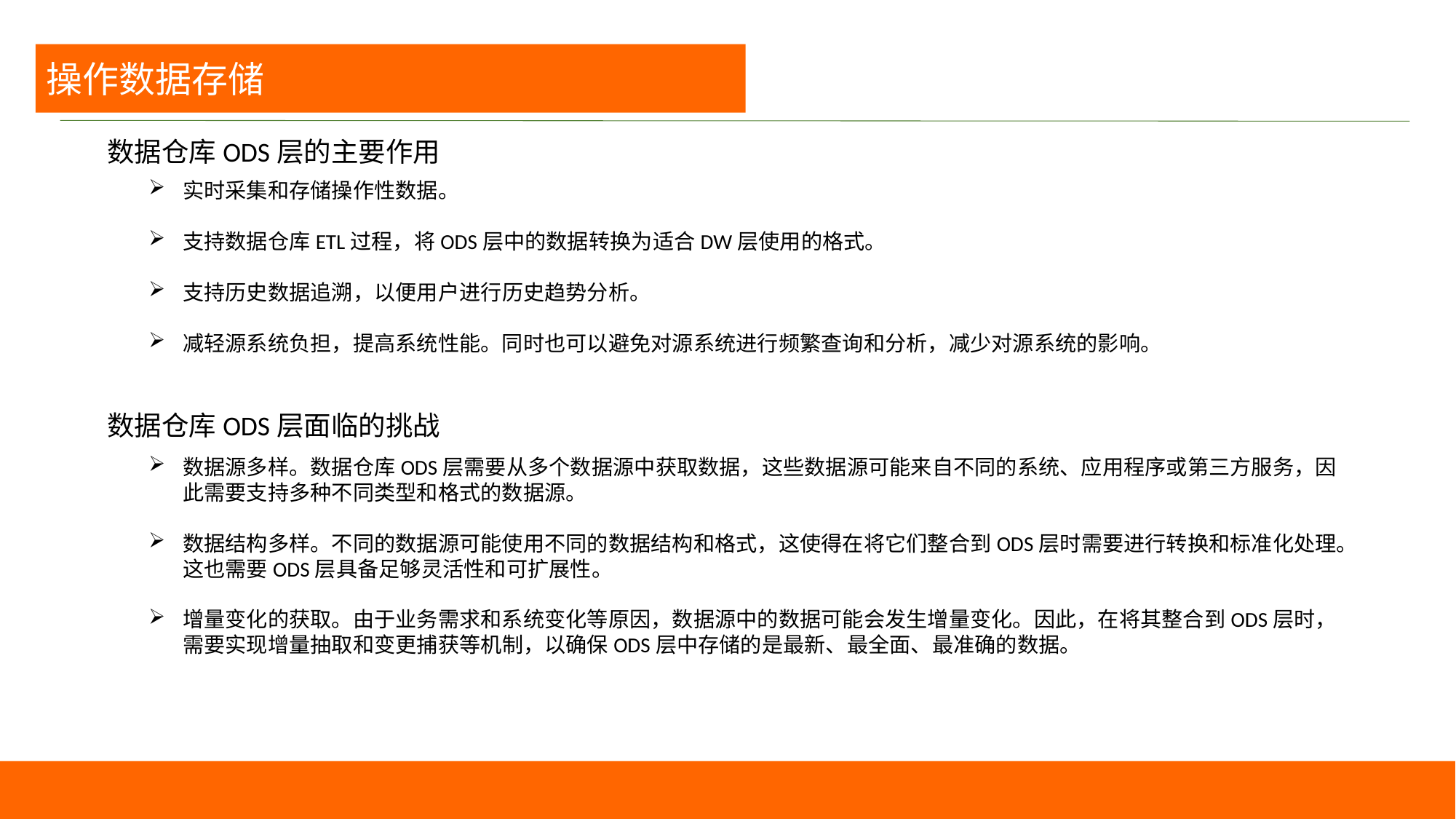

操作数据存储
数据仓库ODS层的主要作用
实时采集和存储操作性数据。

支持数据仓库ETL过程，将ODS层中的数据转换为适合DW层使用的格式。

支持历史数据追溯，以便用户进行历史趋势分析。

减轻源系统负担，提高系统性能。同时也可以避免对源系统进行频繁查询和分析，减少对源系统的影响。
数据仓库ODS层面临的挑战

数据源多样。数据仓库ODS层需要从多个数据源中获取数据，这些数据源可能来自不同的系统、应用程序或第三方服务，因此需要支持多种不同类型和格式的数据源。

数据结构多样。不同的数据源可能使用不同的数据结构和格式，这使得在将它们整合到ODS层时需要进行转换和标准化处理。这也需要ODS层具备足够灵活性和可扩展性。

增量变化的获取。由于业务需求和系统变化等原因，数据源中的数据可能会发生增量变化。因此，在将其整合到ODS层时，需要实现增量抽取和变更捕获等机制，以确保ODS层中存储的是最新、最全面、最准确的数据。
50